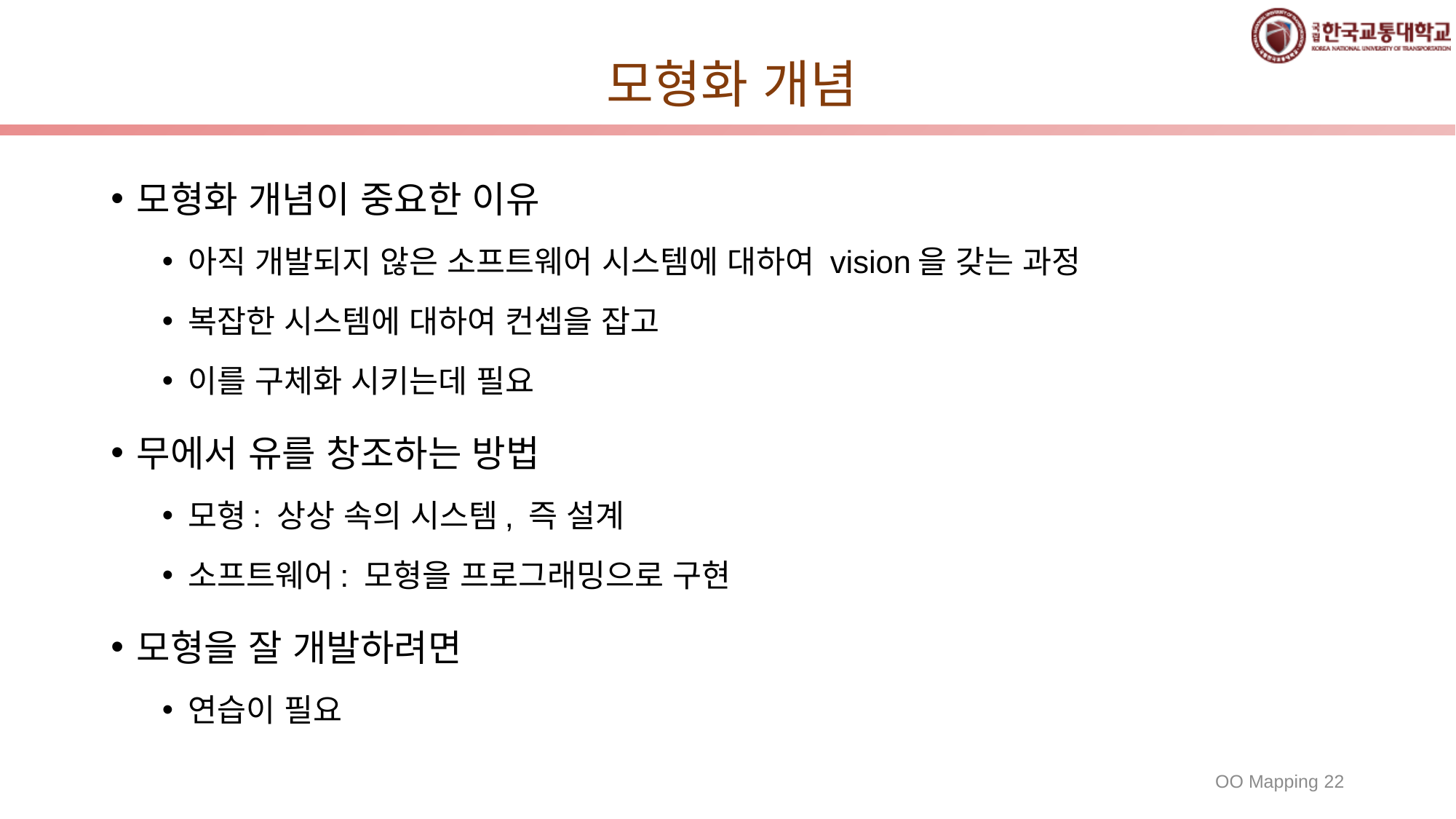

# 모형화 개념
모형화 개념이 중요한 이유
아직 개발되지 않은 소프트웨어 시스템에 대하여 vision을 갖는 과정
복잡한 시스템에 대하여 컨셉을 잡고
이를 구체화 시키는데 필요
무에서 유를 창조하는 방법
모형: 상상 속의 시스템, 즉 설계
소프트웨어: 모형을 프로그래밍으로 구현
모형을 잘 개발하려면
연습이 필요

22